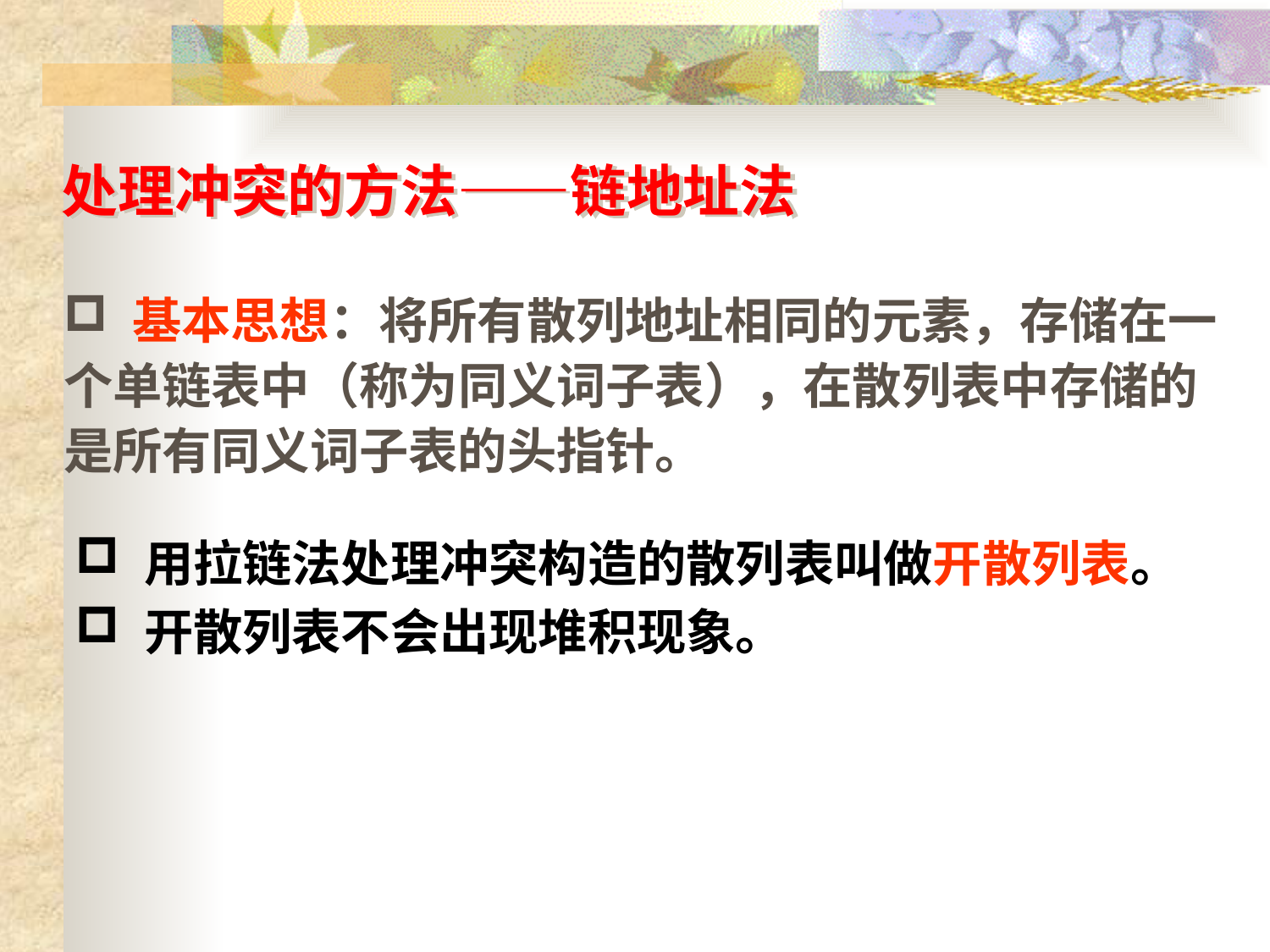

处理冲突的方法——链地址法
 基本思想：将所有散列地址相同的元素，存储在一个单链表中（称为同义词子表），在散列表中存储的是所有同义词子表的头指针。
 用拉链法处理冲突构造的散列表叫做开散列表。
 开散列表不会出现堆积现象。